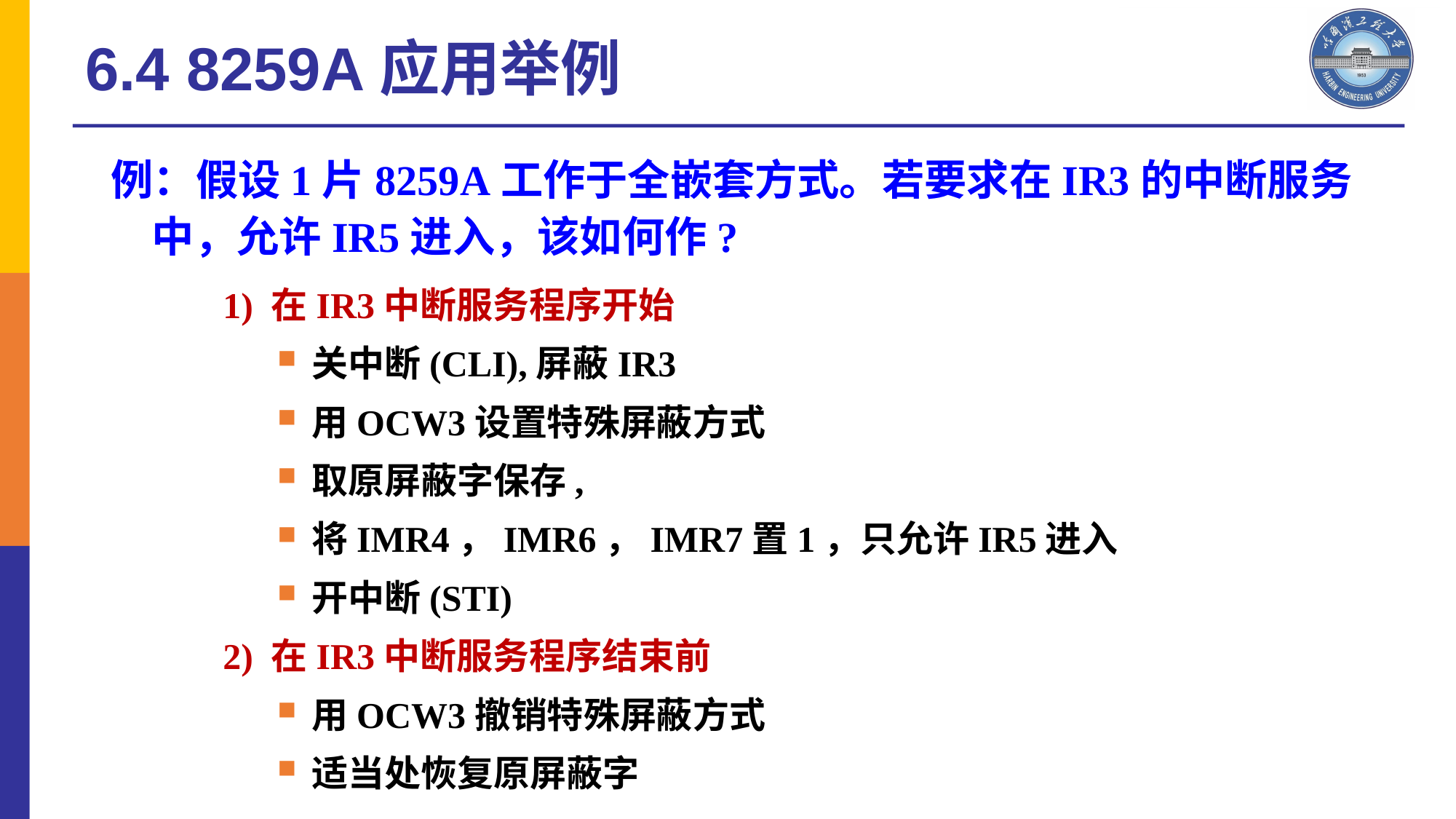

# 6.4 8259A应用举例
例：假设1片8259A工作于全嵌套方式。若要求在IR3的中断服务中，允许IR5进入，该如何作?
1) 在IR3中断服务程序开始
关中断(CLI),屏蔽IR3
用OCW3设置特殊屏蔽方式
取原屏蔽字保存,
将IMR4，IMR6，IMR7置1，只允许IR5进入
开中断(STI)
2) 在IR3中断服务程序结束前
用OCW3撤销特殊屏蔽方式
适当处恢复原屏蔽字